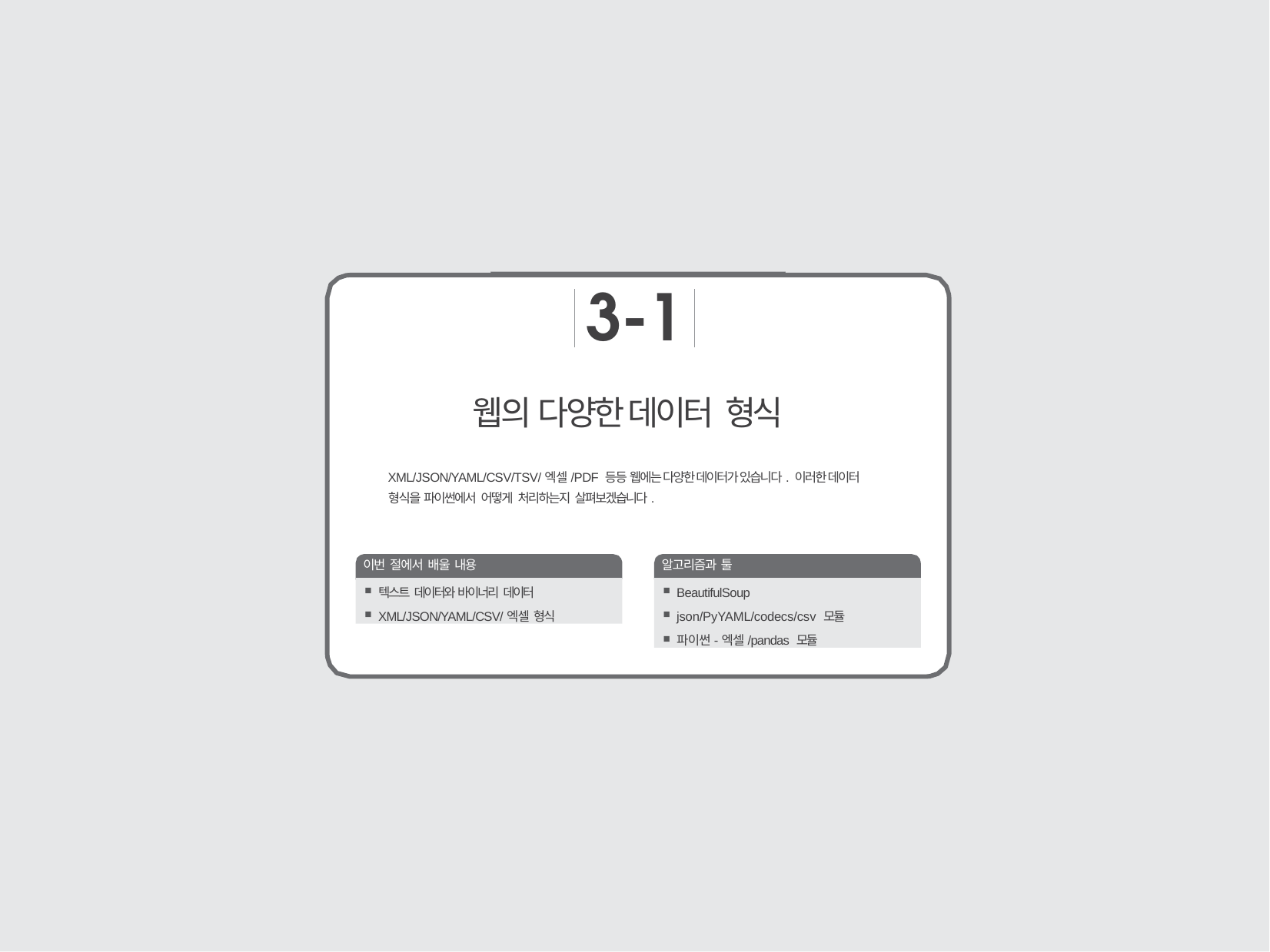

3-1

# 웹의 다양한 데이터 형식
XML/JSON/YAML/CSV/TSV/엑셀/PDF 등등 웹에는 다양한 데이터가 있습니다. 이러한 데이터  형식을 파이썬에서  어떻게  처리하는지 살펴보겠습니다.

이번  절에서  배울 내용
알고리즘과 툴
텍스트  데이터와  바이너리 데이터
XML/JSON/YAML/CSV/엑셀 형식
BeautifulSoup
json/PyYAML/codecs/csv 모듈
파이썬-엑셀/pandas 모듈